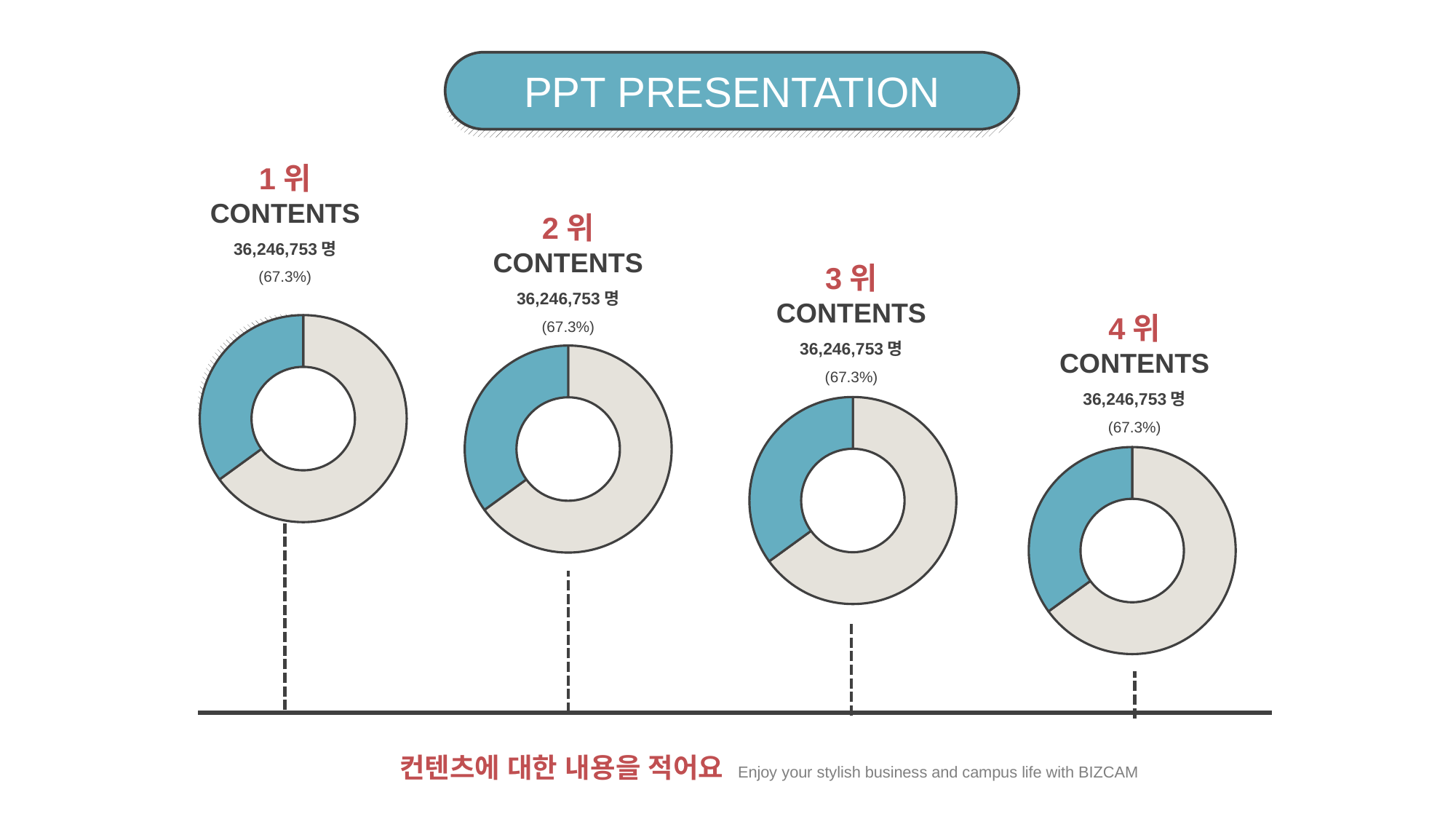

PPT PRESENTATION

1위
CONTENTS
36,246,753명
(67.3%)
2위
CONTENTS
36,246,753명
(67.3%)
3위
CONTENTS
36,246,753명
(67.3%)
4위
CONTENTS
36,246,753명
(67.3%)

### Chart

| Category | 판매 |
|---|---|
| 1분기 | 0.65 |
| 2분기 | 0.35 |

### Chart

| Category | 판매 |
|---|---|
| 1분기 | 0.65 |
| 2분기 | 0.35 |

### Chart

| Category | 판매 |
|---|---|
| 1분기 | 0.65 |
| 2분기 | 0.35 |

### Chart

| Category | 판매 |
|---|---|
| 1분기 | 0.65 |
| 2분기 | 0.35 |
컨텐츠에 대한 내용을 적어요 Enjoy your stylish business and campus life with BIZCAM